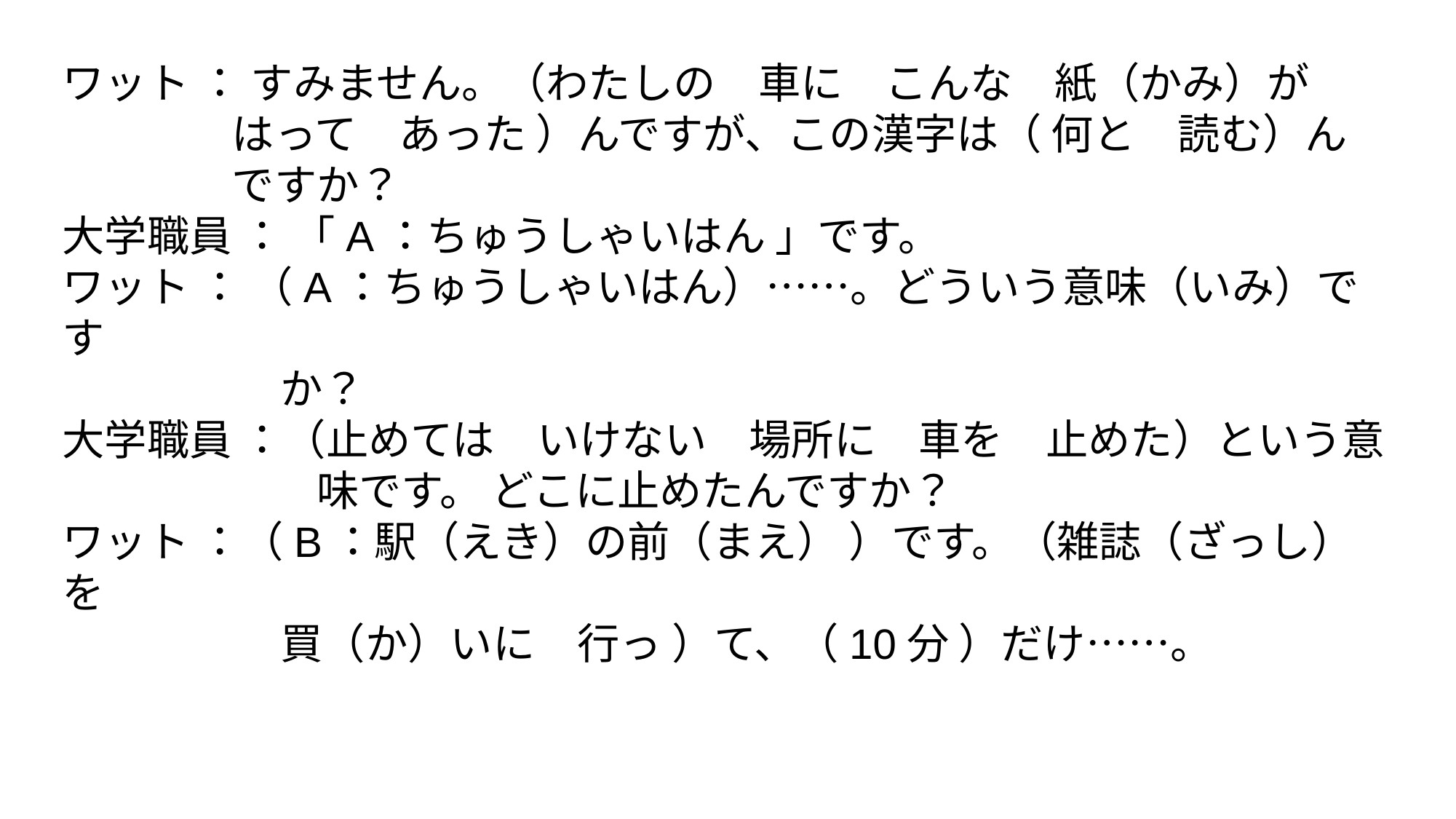

ワット ： すみません。（わたしの　車に　こんな　紙（かみ）が
　　　　はって　あった ）んですが、この漢字は（ 何と　読む）ん
　　　　ですか？
大学職員 ： 「A：ちゅうしゃいはん 」です。
ワット ： （A：ちゅうしゃいはん）……。どういう意味（いみ）です
		か？
大学職員 ：（止めては　いけない　場所に　車を　止めた）という意
　　　　　　味です。 どこに止めたんですか？
ワット ：（B：駅（えき）の前（まえ） ）です。（雑誌（ざっし）を
		買（か）いに　行っ ）て、（10分 ）だけ……。